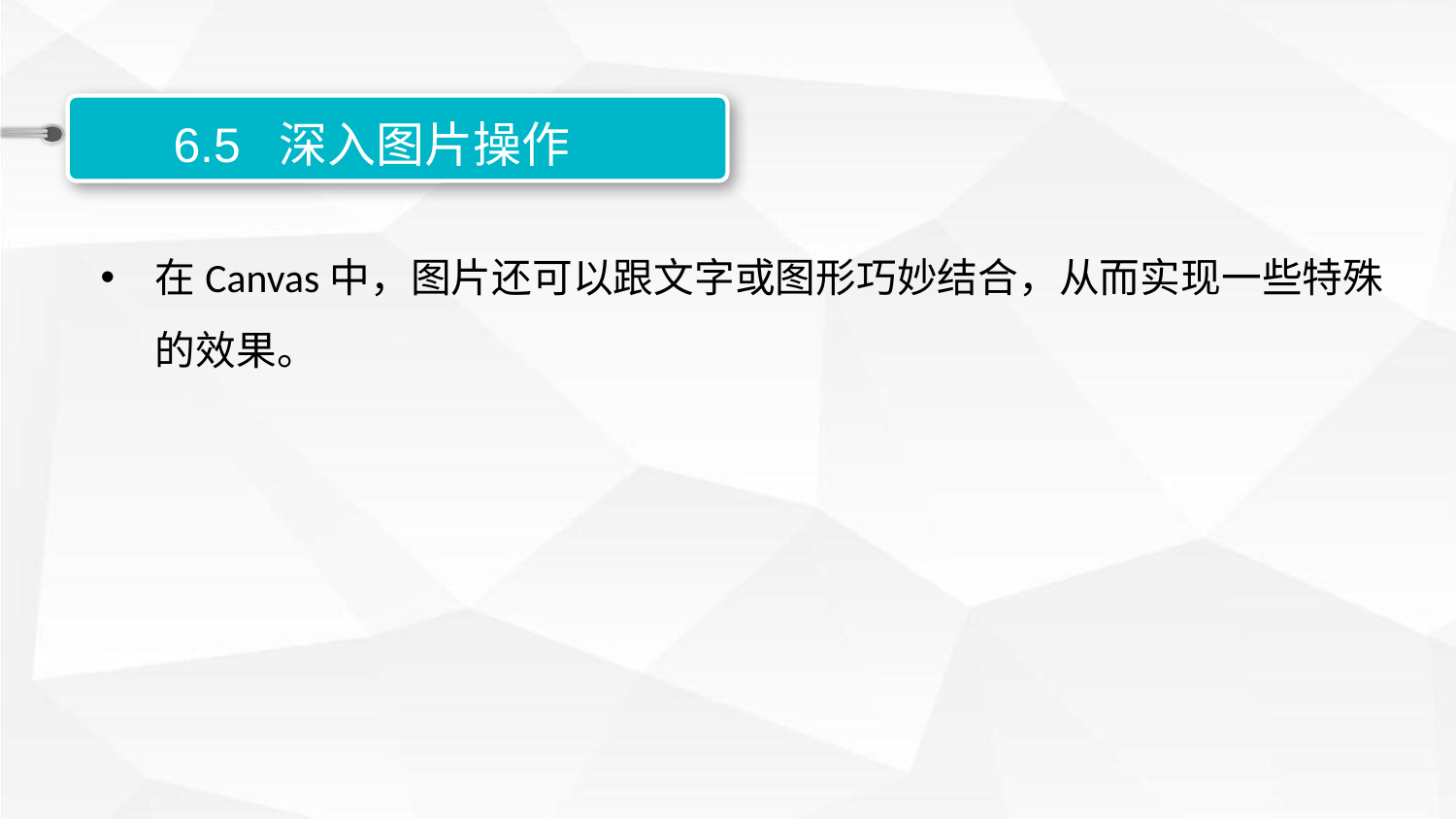

6.5  深入图片操作

在Canvas中，图片还可以跟文字或图形巧妙结合，从而实现一些特殊的效果。